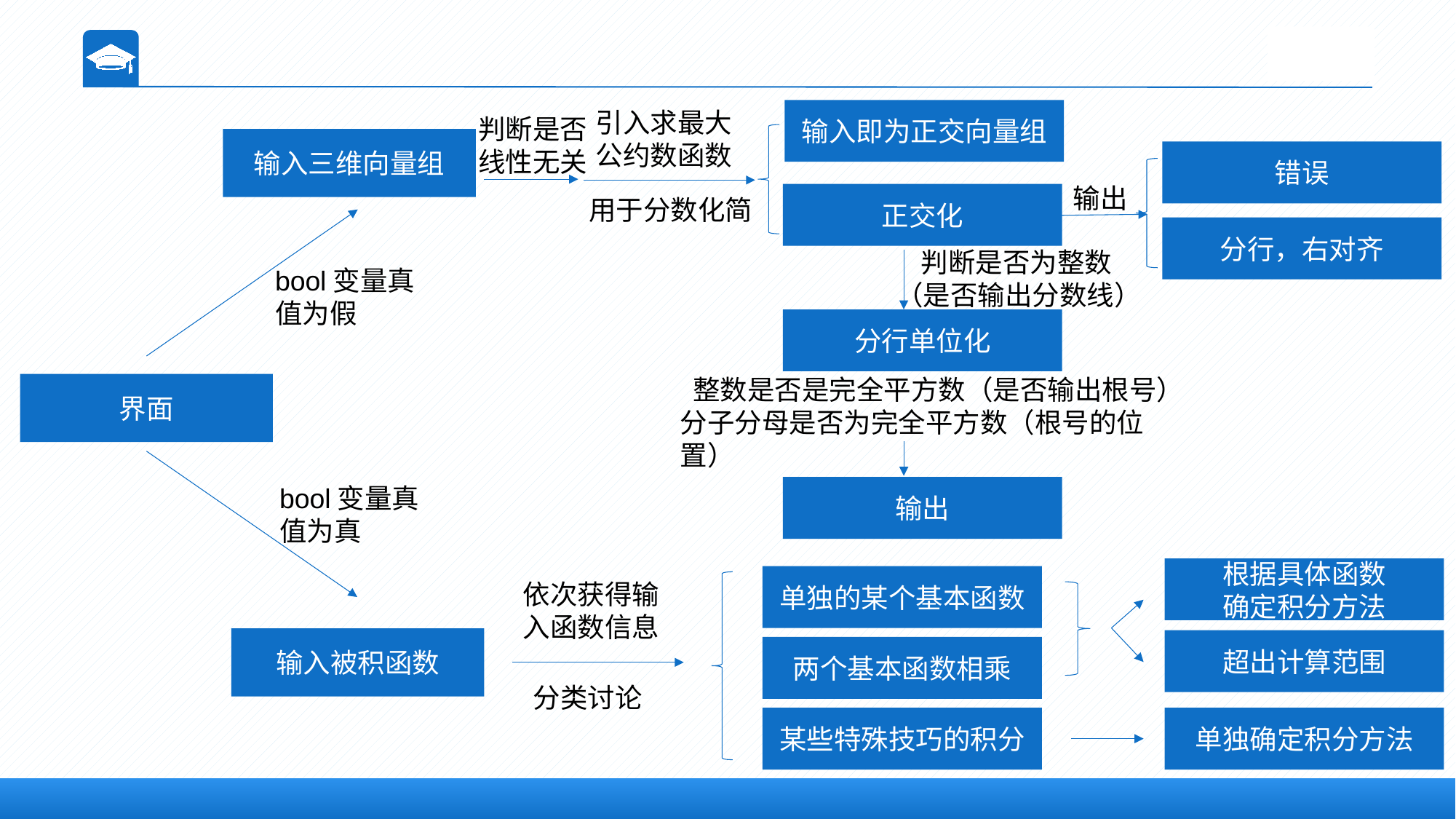

引入求最大公约数函数
输入即为正交向量组
判断是否线性无关

输入三维向量组
错误

输出
正交化
用于分数化简
分行，右对齐
   判断是否为整数
（是否输出分数线）
bool变量真值为假
分行单位化
 整数是否是完全平方数（是否输出根号）
分子分母是否为完全平方数（根号的位置）
界面
bool变量真值为真
输出
根据具体函数
确定积分方法
单独的某个基本函数
依次获得输入函数信息

输入被积函数
超出计算范围
两个基本函数相乘
分类讨论
单独确定积分方法
某些特殊技巧的积分